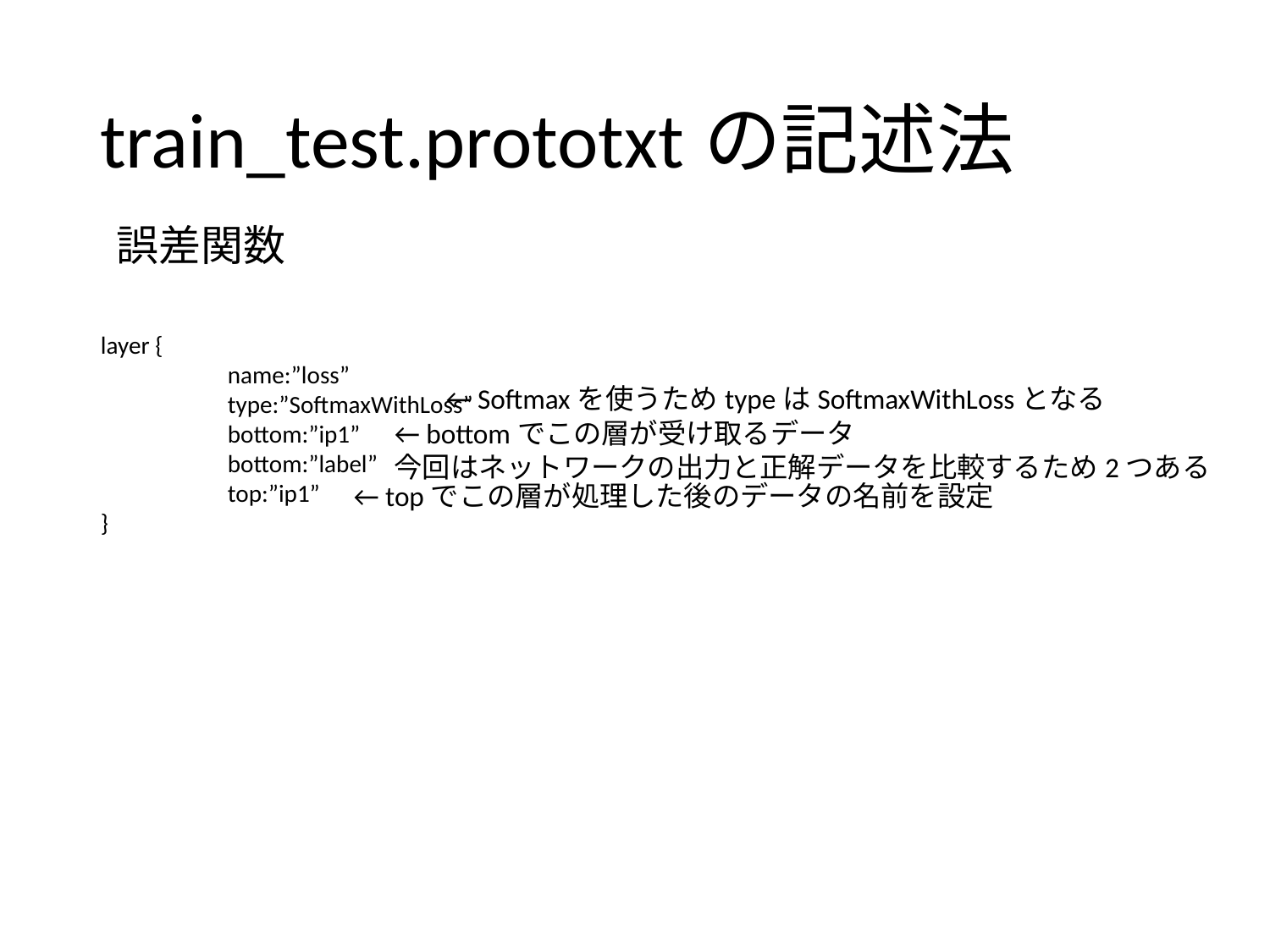

# train_test.prototxtの記述法
誤差関数
layer {
	name:”loss”
	type:”SoftmaxWithLoss”
	bottom:”ip1”
	bottom:”label”
	top:”ip1”
}
← Softmaxを使うためtypeはSoftmaxWithLossとなる
← bottomでこの層が受け取るデータ
今回はネットワークの出力と正解データを比較するため2つある
← topでこの層が処理した後のデータの名前を設定